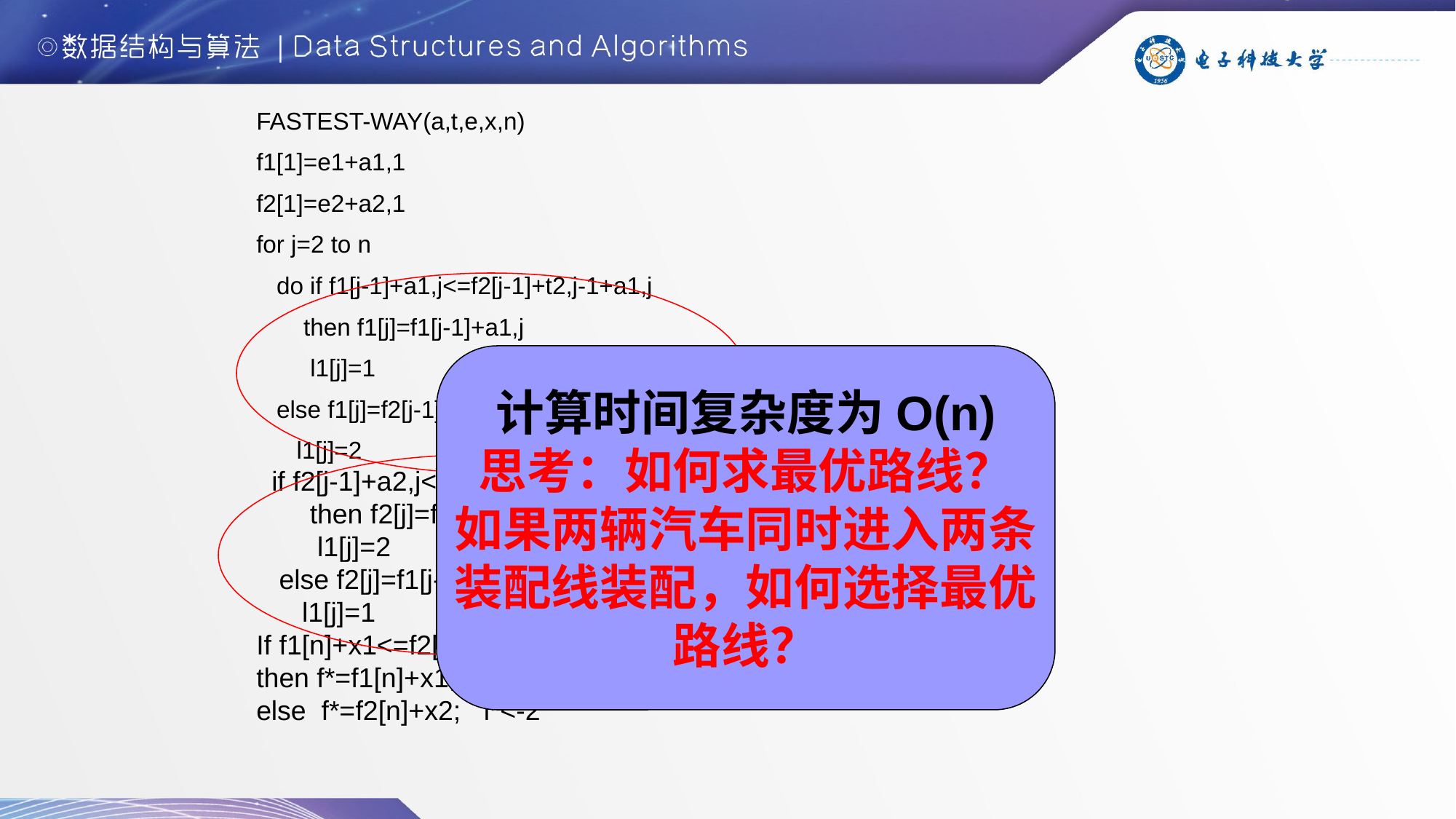

FASTEST-WAY(a,t,e,x,n)
f1[1]=e1+a1,1
f2[1]=e2+a2,1
for j=2 to n
   do if f1[j-1]+a1,j<=f2[j-1]+t2,j-1+a1,j
       then f1[j]=f1[j-1]+a1,j
        l1[j]=1
   else f1[j]=f2[j-1]+t2,j-1+a1,j
      l1[j]=2
  if f2[j-1]+a2,j<=f1[j-1]+t1,j-1+a2,j
       then f2[j]=f2[j-1]+a2,j
        l1[j]=2
   else f2[j]=f1[j-1]+t1,j-1+a2,j
      l1[j]=1
If f1[n]+x1<=f2[n]+x2
then f*=f1[n]+x1;  l*<-1
else  f*=f2[n]+x2;   l*<-2

计算f1[j]
计算时间复杂度为O(n)
思考：如何求最优路线？
如果两辆汽车同时进入两条
装配线装配，如何选择最优
路线？

计算f2[j]